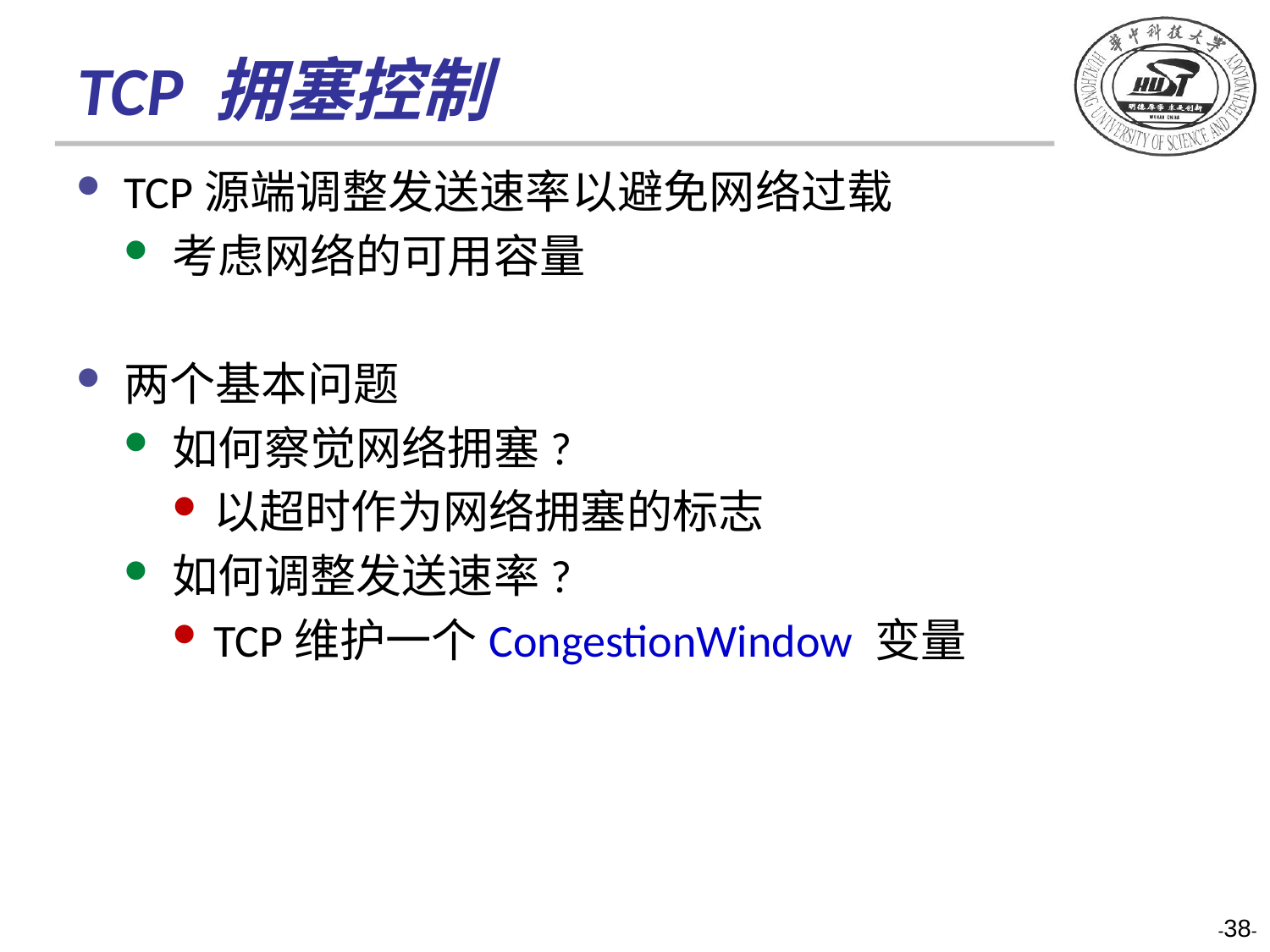

# TCP 拥塞控制
TCP源端调整发送速率以避免网络过载
考虑网络的可用容量

两个基本问题
如何察觉网络拥塞?
以超时作为网络拥塞的标志
如何调整发送速率?
TCP维护一个CongestionWindow 变量

-38-